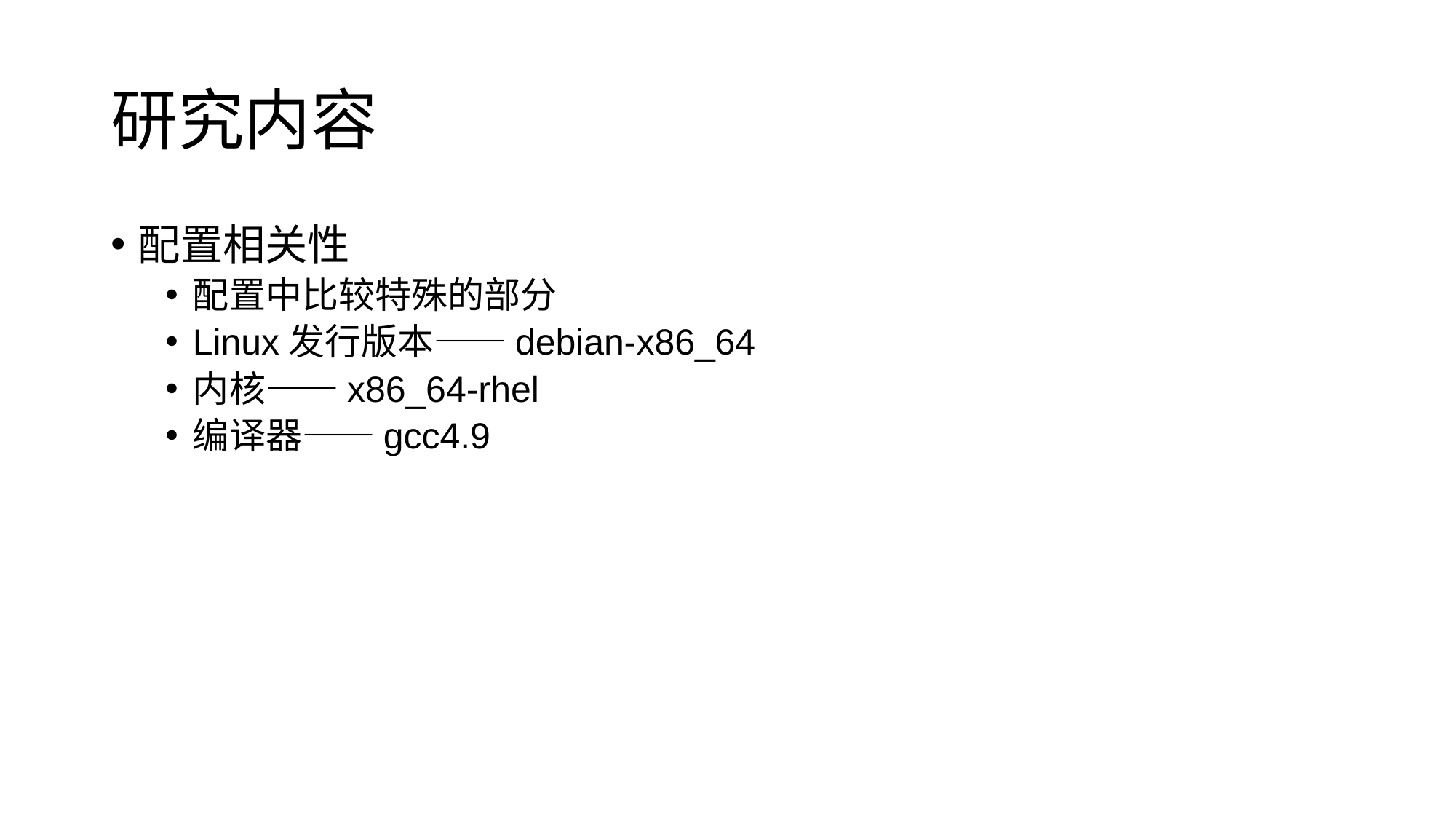

# 研究内容
配置相关性
配置中比较特殊的部分
Linux发行版本——debian-x86_64
内核——x86_64-rhel
编译器——gcc4.9